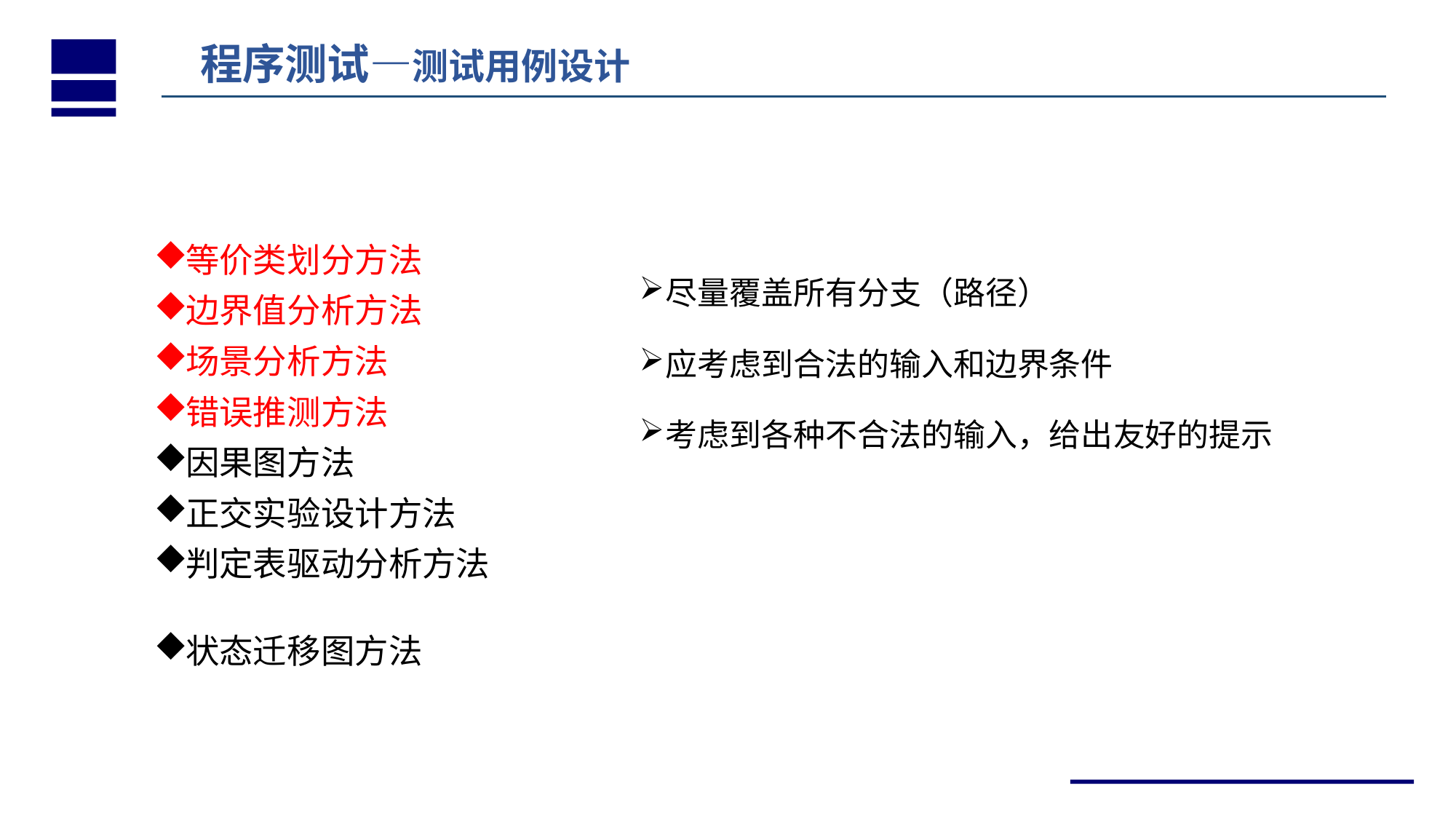

程序测试—测试用例设计

等价类划分方法
边界值分析方法
场景分析方法
错误推测方法
因果图方法
正交实验设计方法
判定表驱动分析方法
状态迁移图方法

尽量覆盖所有分支（路径）
应考虑到合法的输入和边界条件
考虑到各种不合法的输入，给出友好的提示